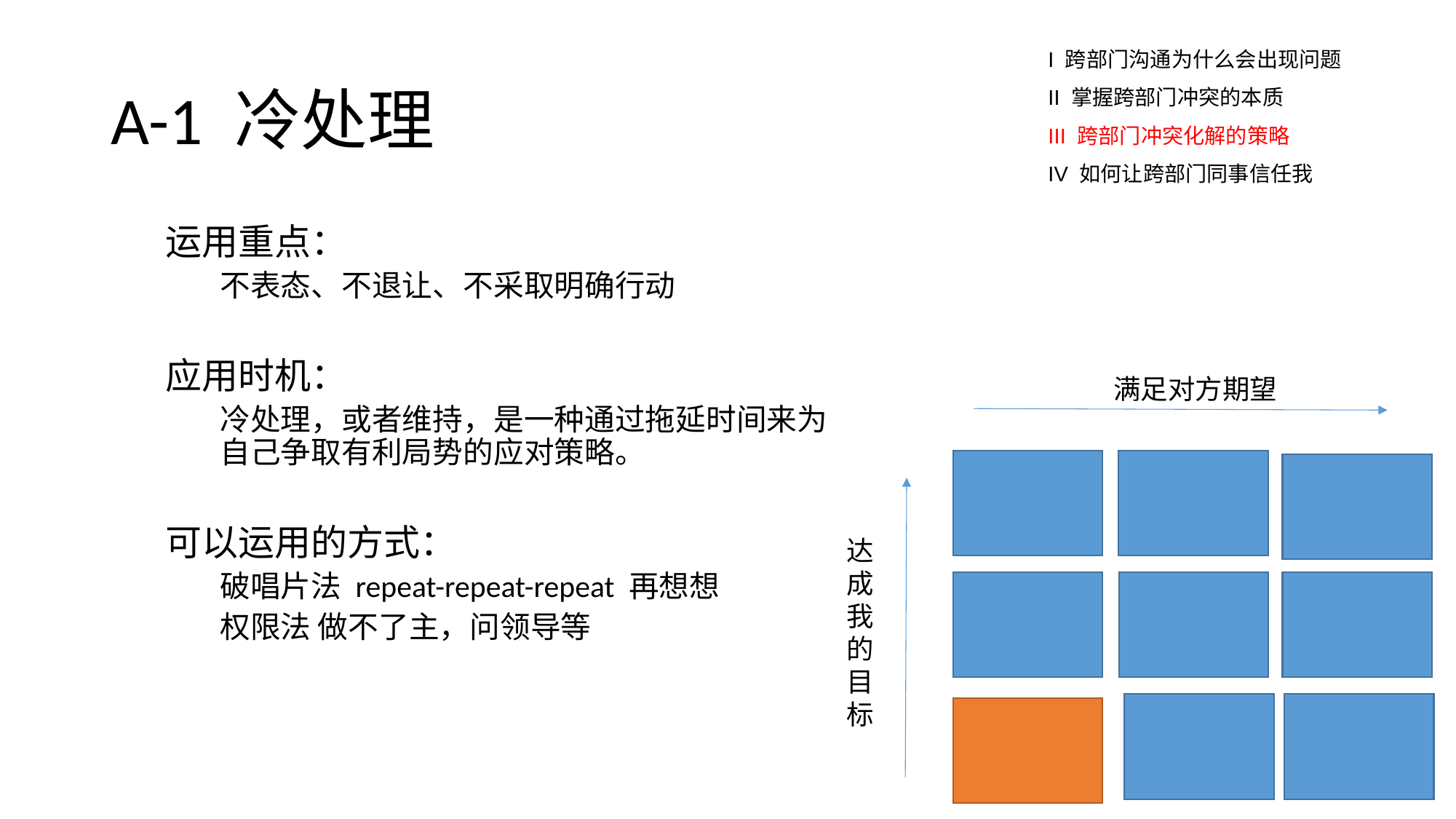

# A-1 冷处理
I 跨部门沟通为什么会出现问题
II 掌握跨部门冲突的本质
III 跨部门冲突化解的策略
IV 如何让跨部门同事信任我
运用重点：
不表态、不退让、不采取明确行动

应用时机：
冷处理，或者维持，是一种通过拖延时间来为自己争取有利局势的应对策略。

可以运用的方式：
破唱片法 repeat-repeat-repeat 再想想
权限法 做不了主，问领导等
满足对方期望

达成我的目标